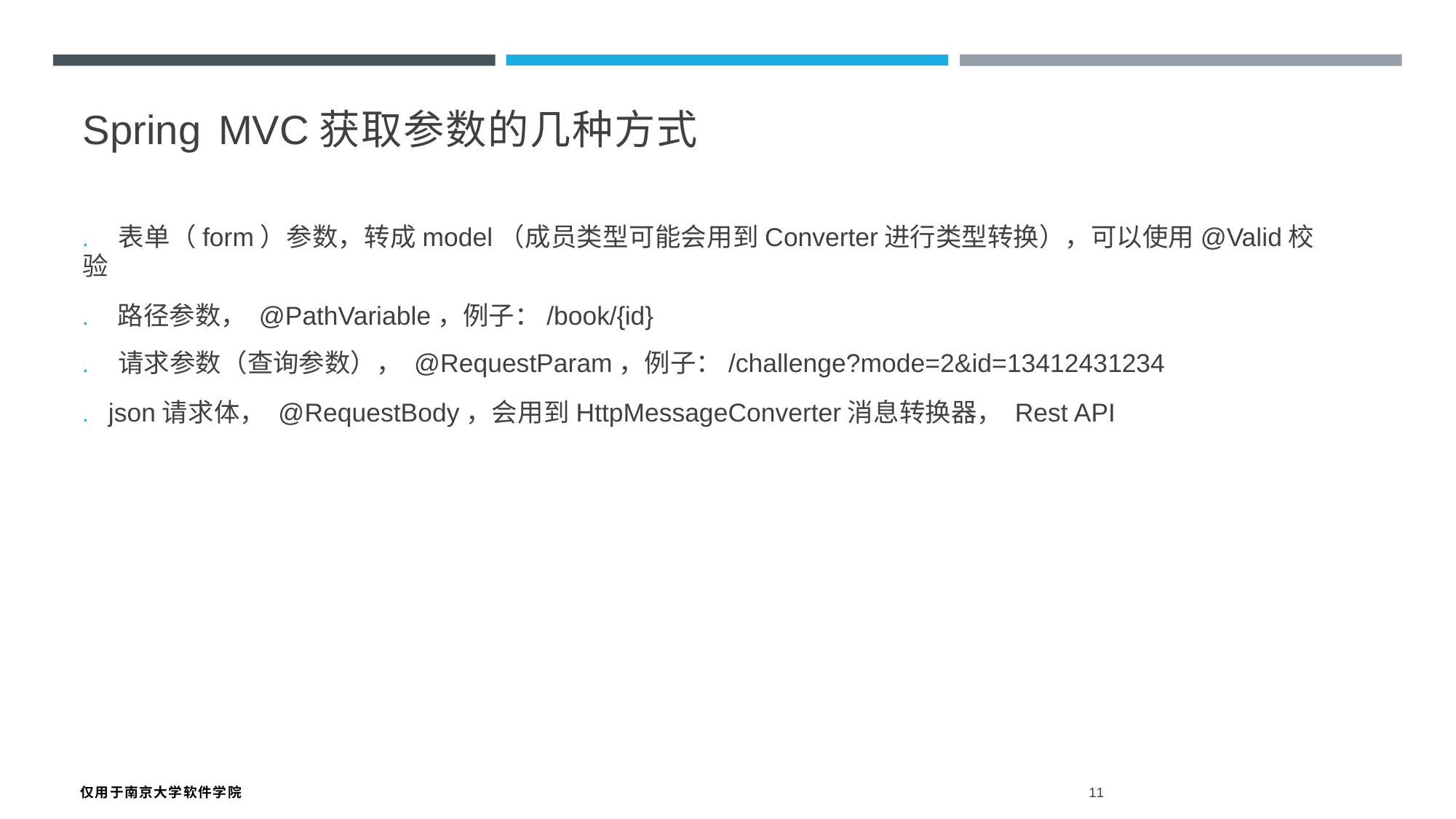

Spring MVC获取参数的几种方式

.   表单（form）参数，转成model（成员类型可能会用到Converter进行类型转换），可以使用@Valid校验
.   路径参数， @PathVariable，例子：/book/{id}
.   请求参数（查询参数）， @RequestParam，例子：/challenge?mode=2&id=13412431234

.   json请求体， @RequestBody，会用到HttpMessageConverter消息转换器， Rest API

仅用于南京大学软件学院                                                                                                                                                                                                                                                                                11